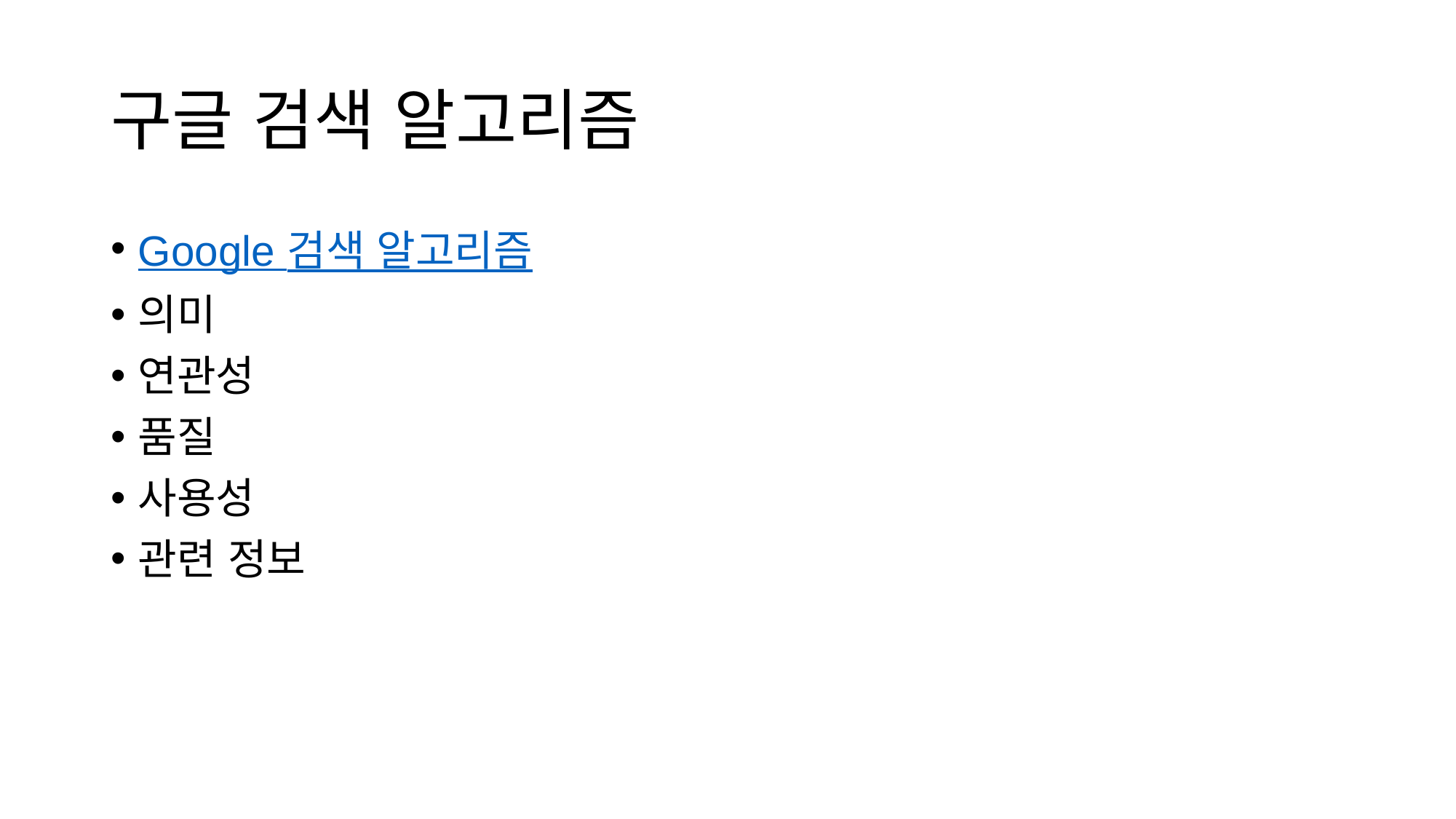

# 구글 검색 알고리즘
Google 검색 알고리즘
의미
연관성
품질
사용성
관련 정보